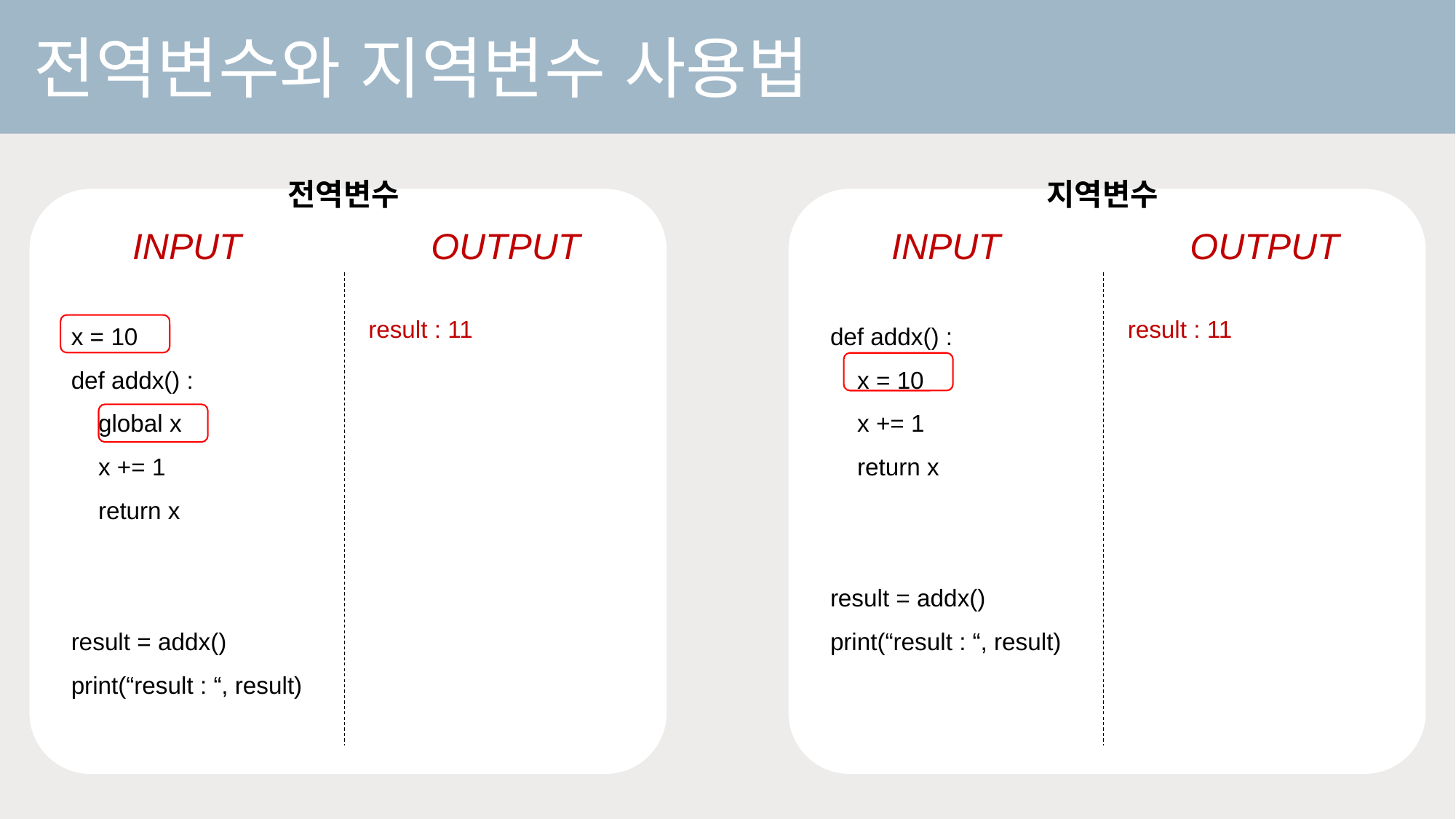

전역변수와 지역변수 사용법
전역변수

INPUT
OUTPUT
x = 10
def addx() :
    global x
    x += 1
    return x

result = addx()
print(“result : “, result)
result : 11
지역변수

INPUT
OUTPUT
def addx() :
    x = 10
    x += 1
    return x

result = addx()
print(“result : “, result)
result : 11